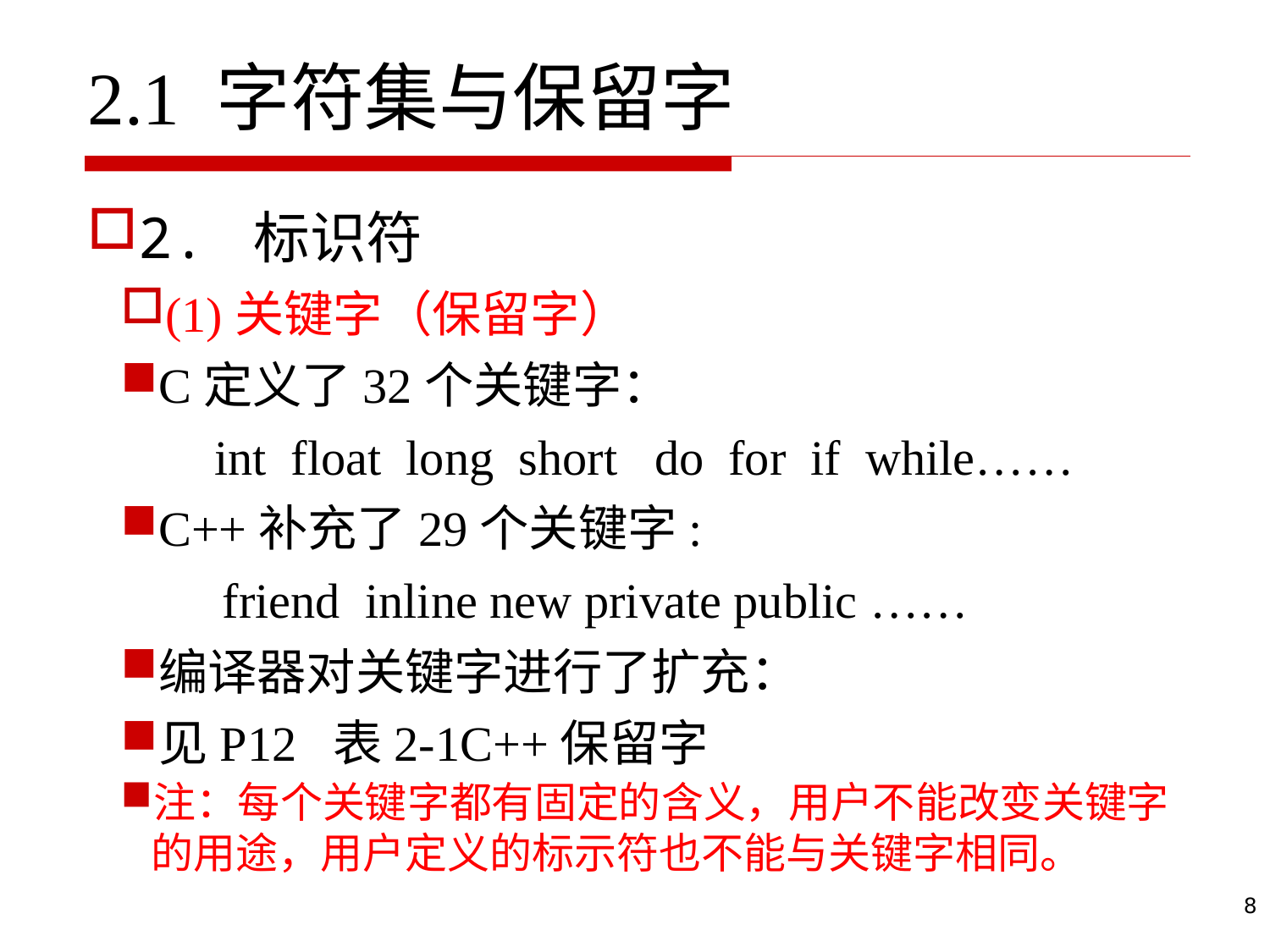

2.1 字符集与保留字
2. 标识符
(1)关键字（保留字）
C定义了32个关键字：
     	int  float  long  short   do  for  if  while……
C++补充了29个关键字:
           friend  inline new private public ……
编译器对关键字进行了扩充：
见P12  表2-1C++保留字
注：每个关键字都有固定的含义，用户不能改变关键字的用途，用户定义的标示符也不能与关键字相同。
8